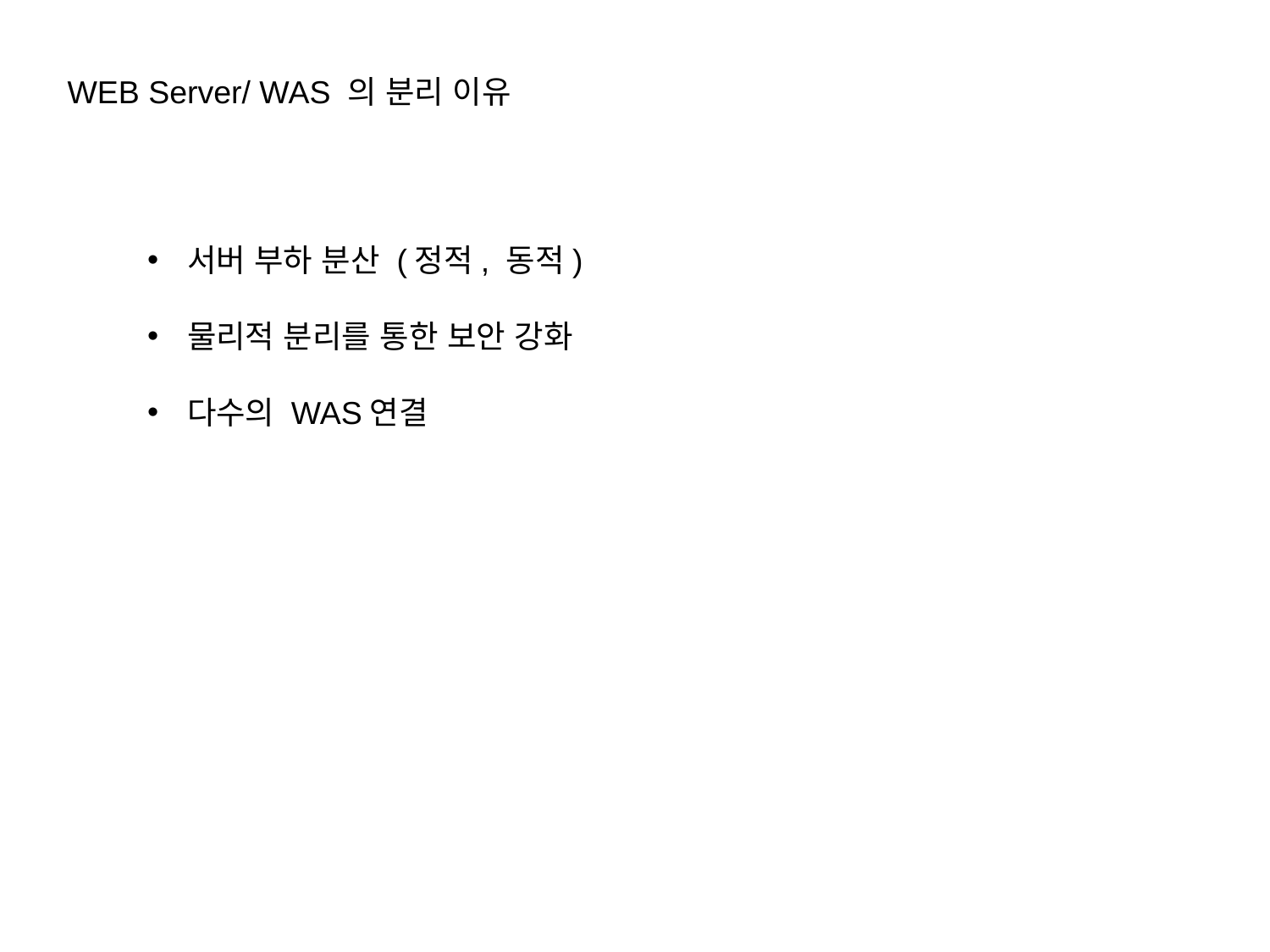

WEB Server/ WAS 의 분리 이유
서버 부하 분산 (정적, 동적)
물리적 분리를 통한 보안 강화
다수의 WAS연결